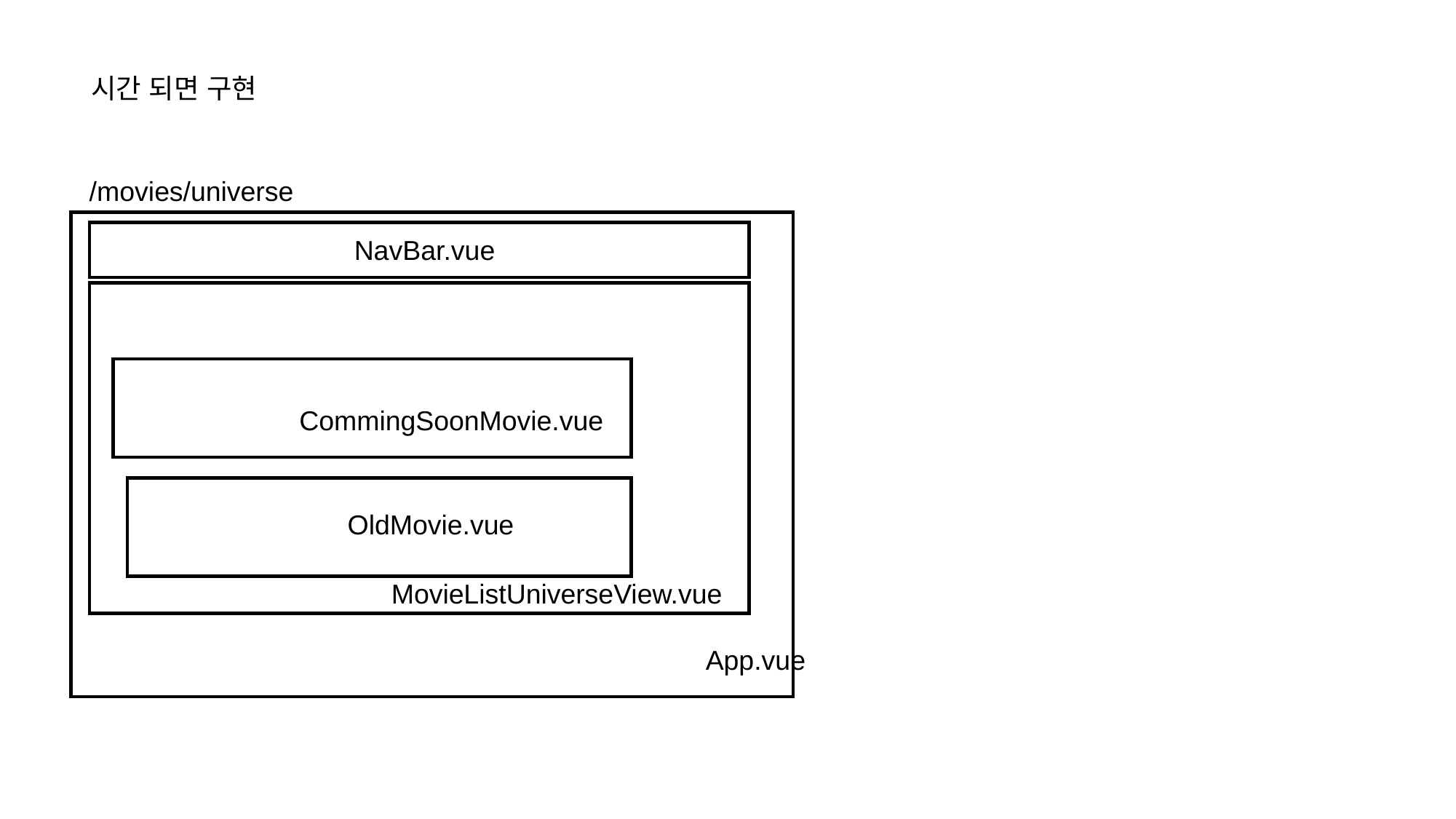

시간 되면 구현
/movies/universe

App.vue

NavBar.vue

CommingSoonMovie.vue

OldMovie.vue
MovieListUniverseView.vue